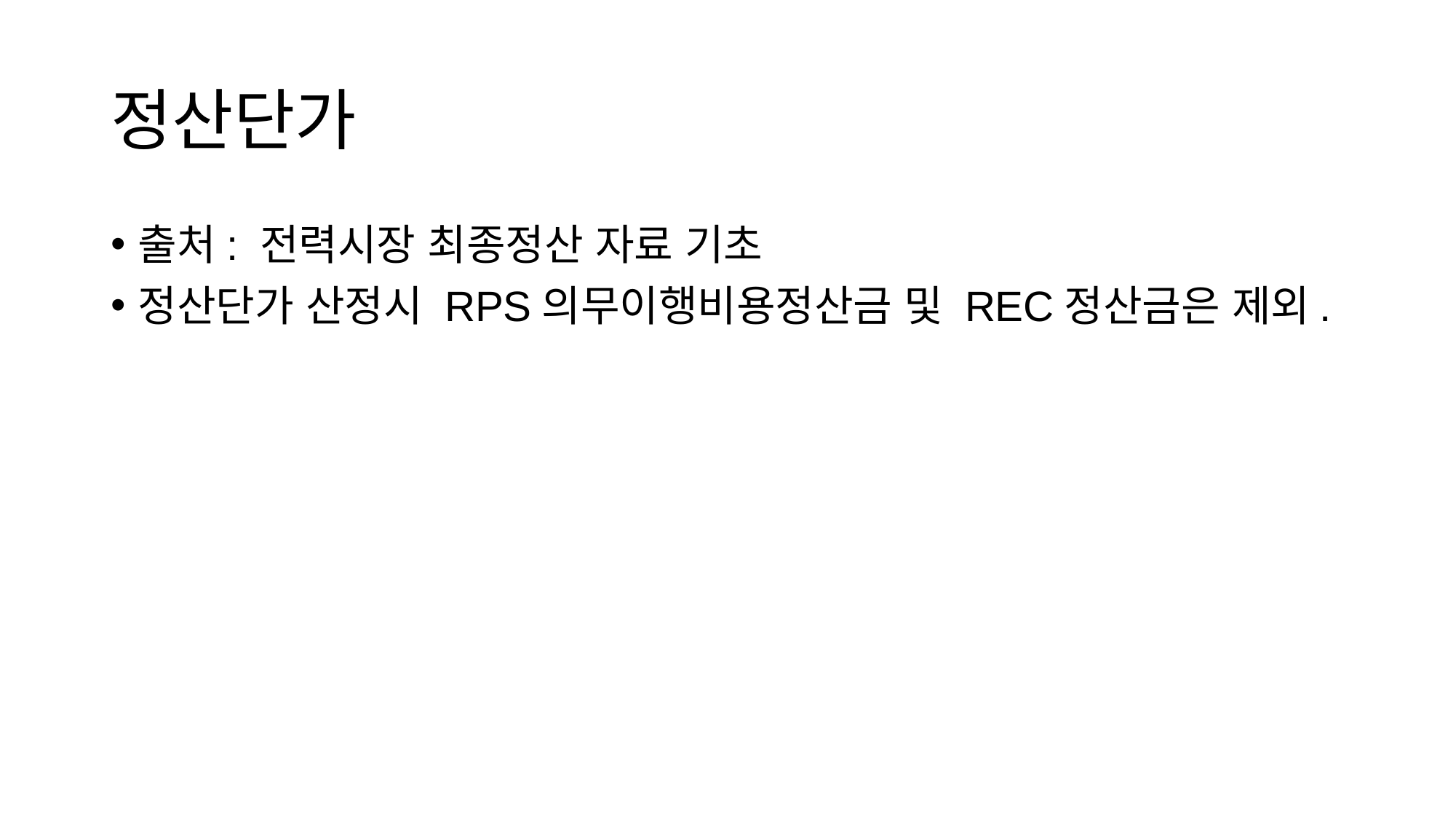

# 정산단가
출처: 전력시장 최종정산 자료 기초
정산단가 산정시 RPS의무이행비용정산금 및 REC정산금은 제외.